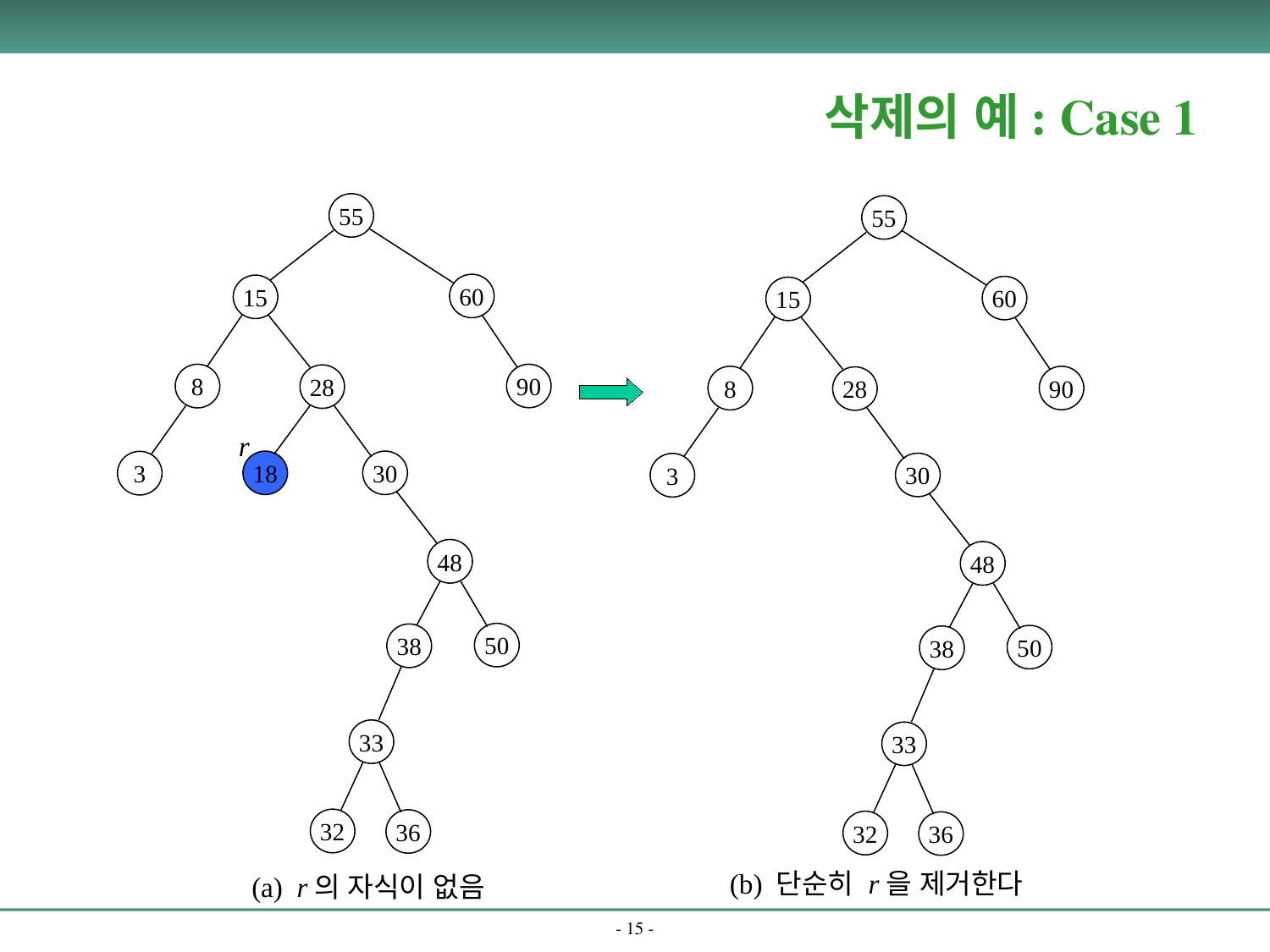

삭제의 예: Case 1
55
55

60
15
60
15

8
90
28
8
90
28

r
18
30
3
30
3

48
48

50
38
50
38

33
33

32
36
32
36
(b) 단순히 r을 제거한다
(a)  r의 자식이 없음